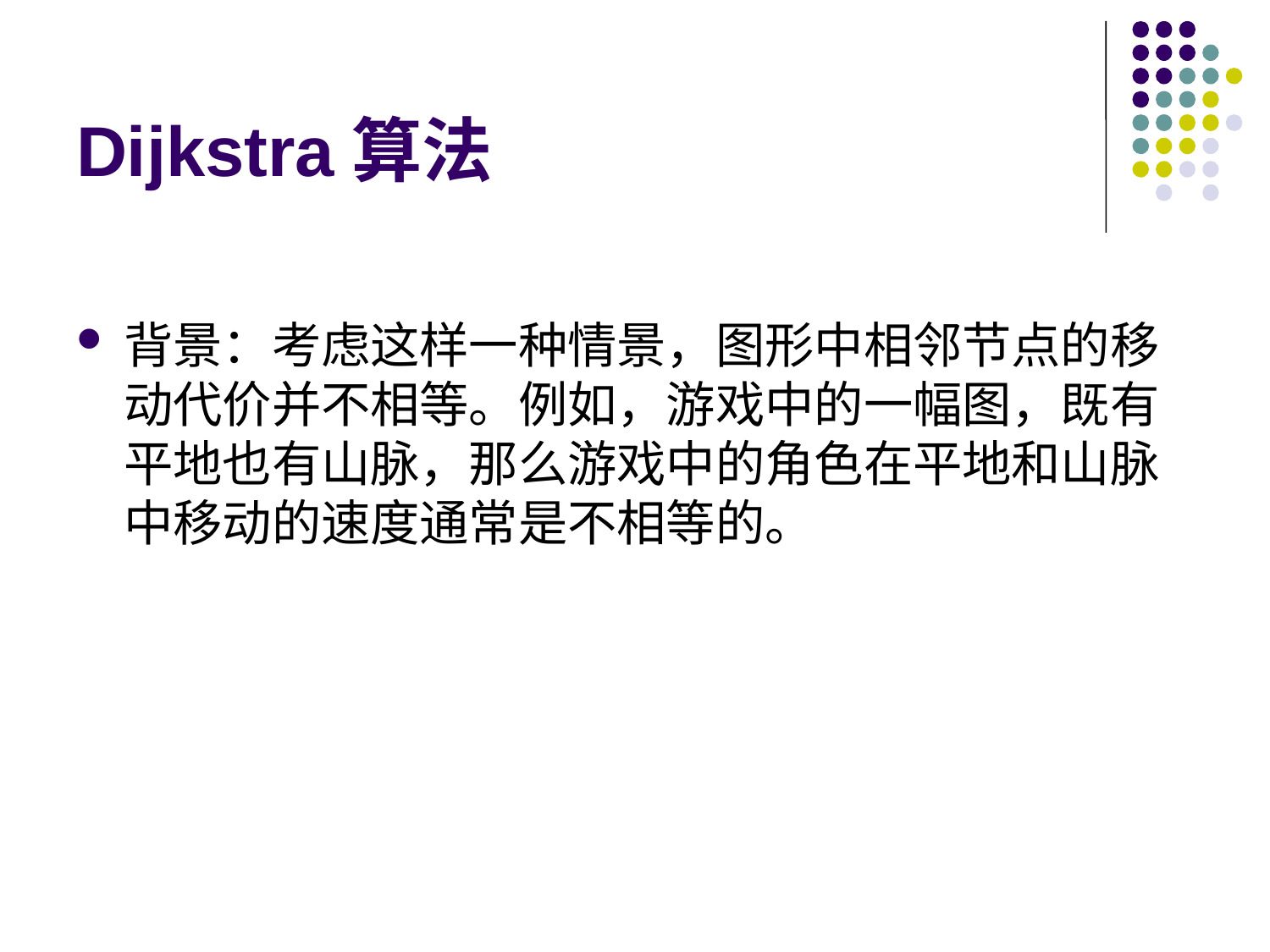

# Dijkstra算法

背景：考虑这样一种情景，图形中相邻节点的移动代价并不相等。例如，游戏中的一幅图，既有平地也有山脉，那么游戏中的角色在平地和山脉中移动的速度通常是不相等的。